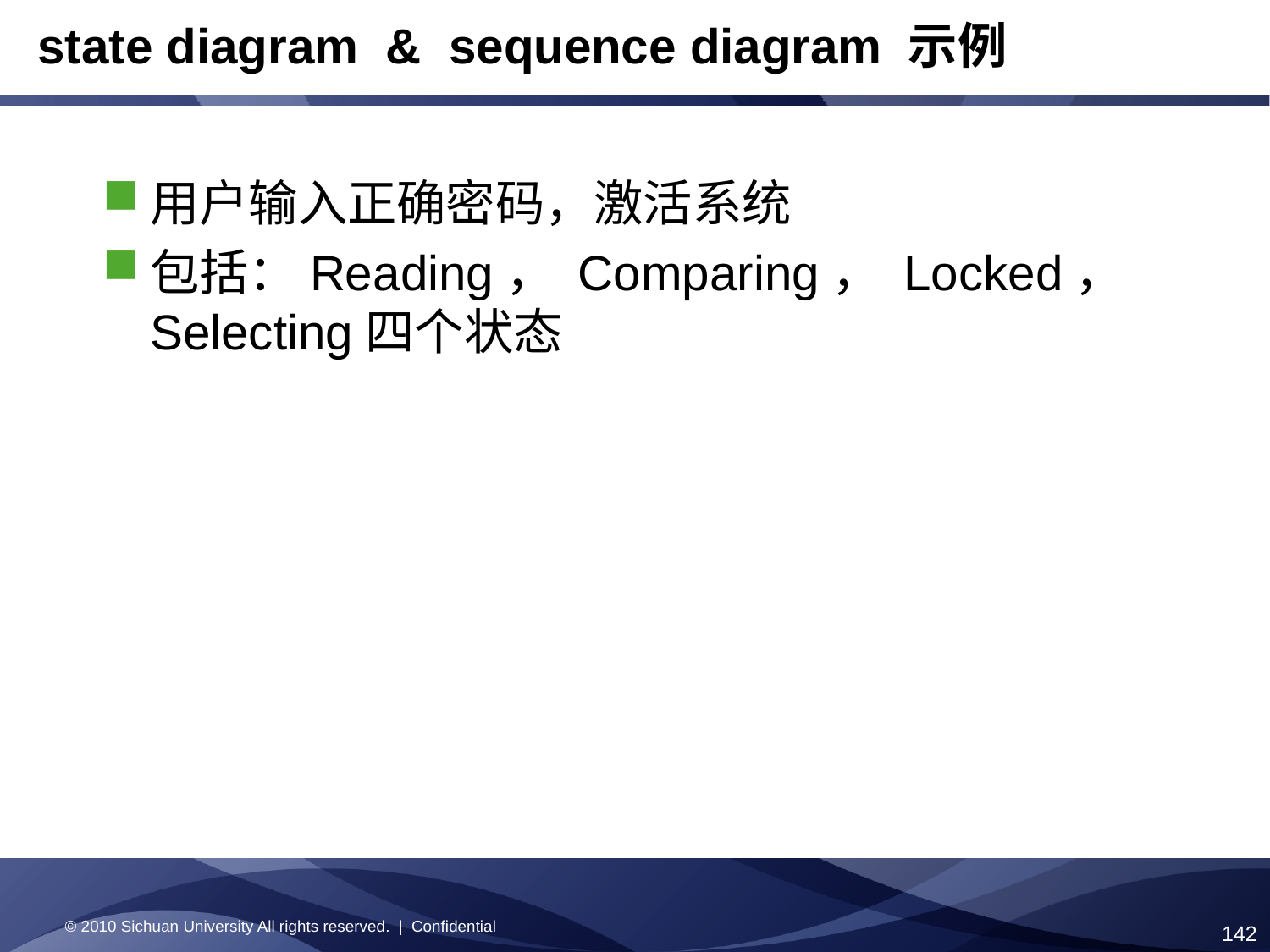

# state diagram  &  sequence diagram 示例
用户输入正确密码，激活系统
包括：Reading， Comparing， Locked， Selecting四个状态

© 2010 Sichuan University All rights reserved.  |  Confidential
142